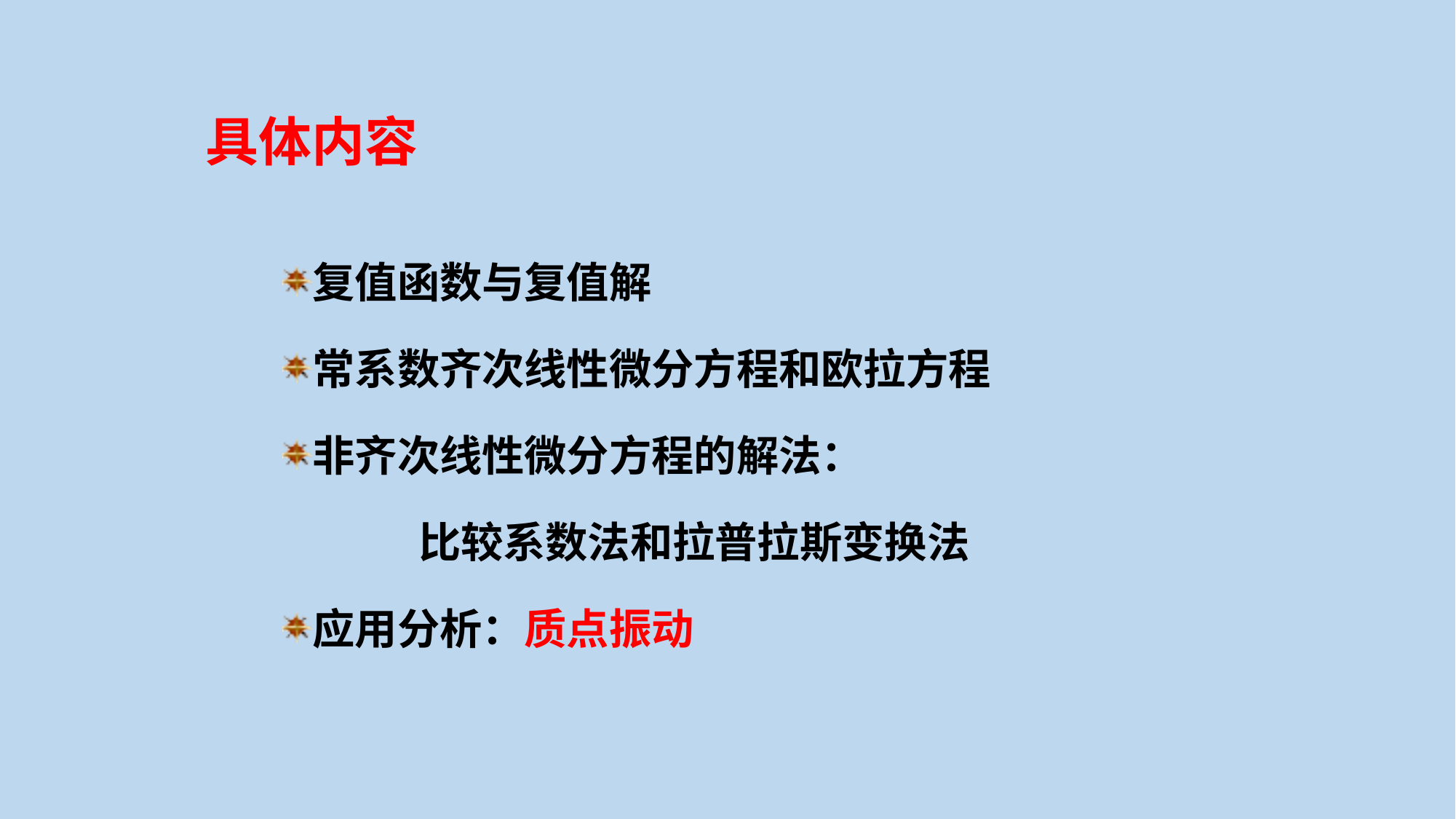

具体内容

复值函数与复值解
常系数齐次线性微分方程和欧拉方程
非齐次线性微分方程的解法：
             比较系数法和拉普拉斯变换法
应用分析：质点振动